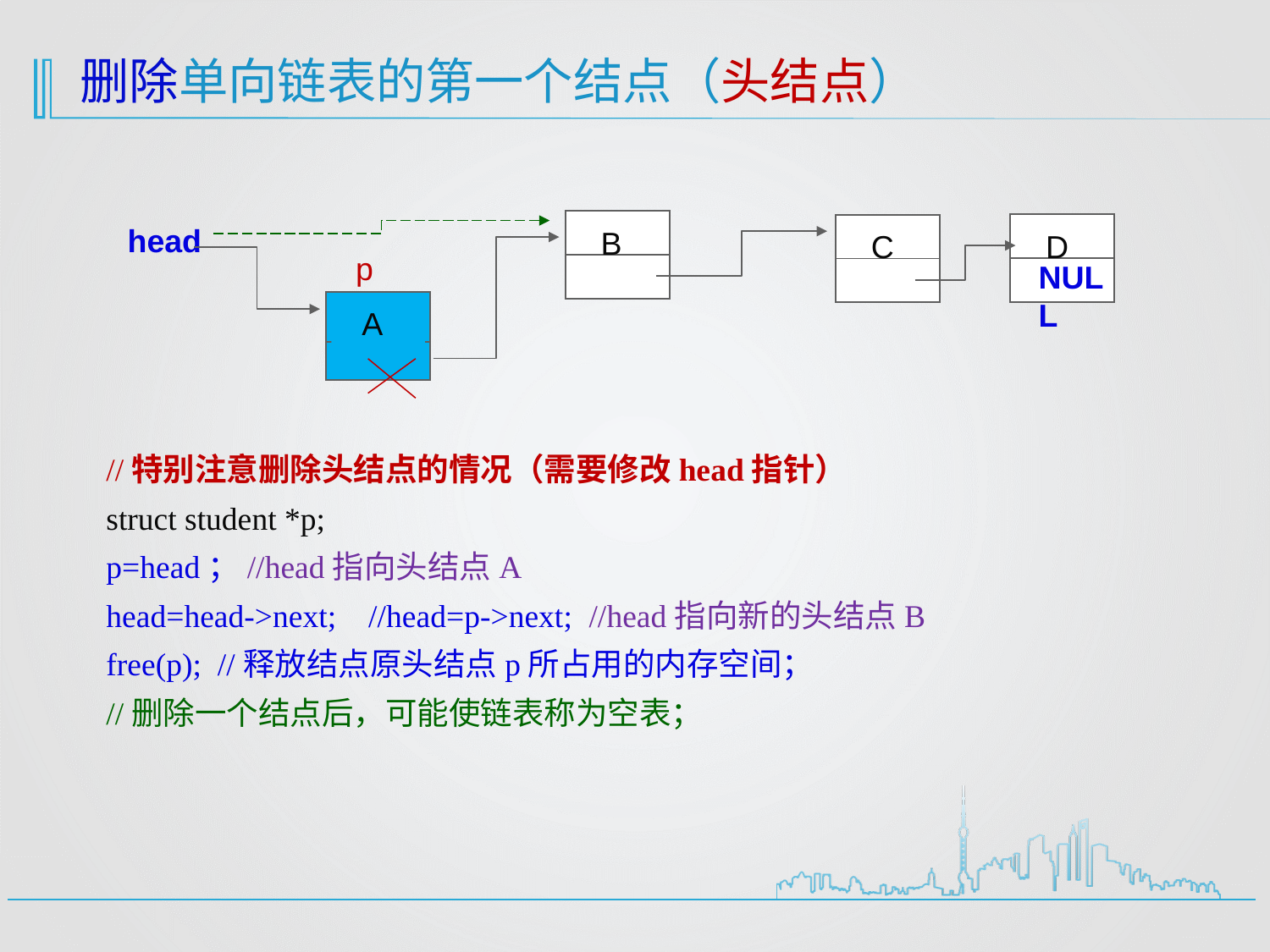

# 删除单向链表的第一个结点（头结点）

  B

  D

  C
head
  p
NULL

  A
//特别注意删除头结点的情况（需要修改head指针）
struct student *p;
p=head；//head指向头结点A
head=head->next;    //head=p->next;  //head指向新的头结点B
free(p);  //释放结点原头结点p所占用的内存空间；
//删除一个结点后，可能使链表称为空表；